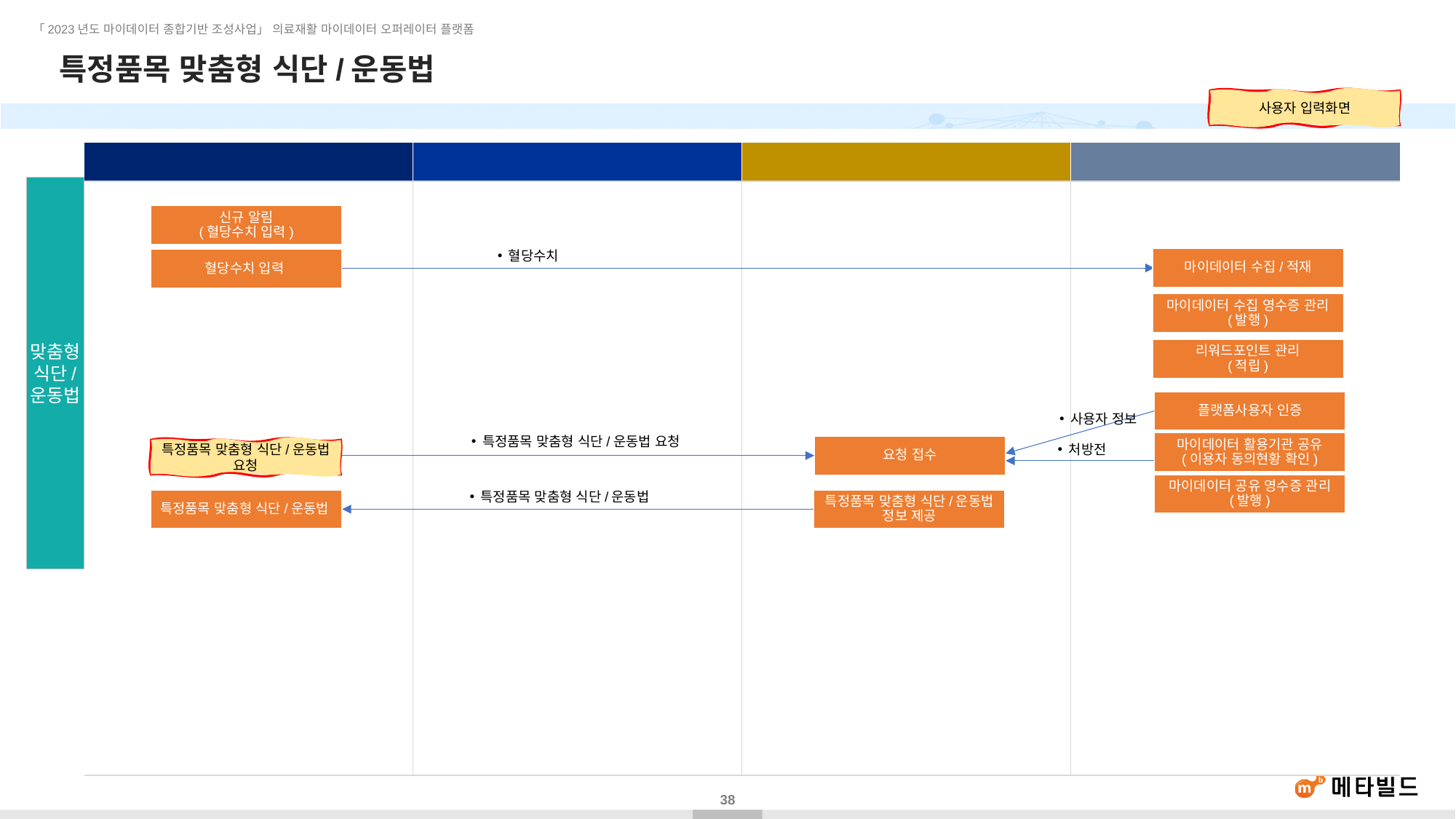

# 특정품목 맞춤형 식단/운동법
사용자 입력화면
| 재활보조기구 이용자 APP | 배달자 APP | 서비스웹 (당뇨) | 오퍼레이터 플랫폼 |
| --- | --- | --- | --- |
|  |  |  |  |
맞춤형 식단/
운동법

신규 알림
(혈당수치 입력)
혈당수치

마이데이터 수집/적재

혈당수치 입력

마이데이터 수집 영수증 관리
(발행)

리워드포인트 관리
(적립)

플랫폼사용자 인증
사용자 정보
특정품목 맞춤형 식단/운동법 요청

마이데이터 활용기관 공유
(이용자 동의현황 확인)

요청 접수
처방전
특정품목 맞춤형 식단/운동법 요청

마이데이터 공유 영수증 관리
(발행)
특정품목 맞춤형 식단/운동법

특정품목 맞춤형 식단/운동법

특정품목 맞춤형 식단/운동법
정보 제공